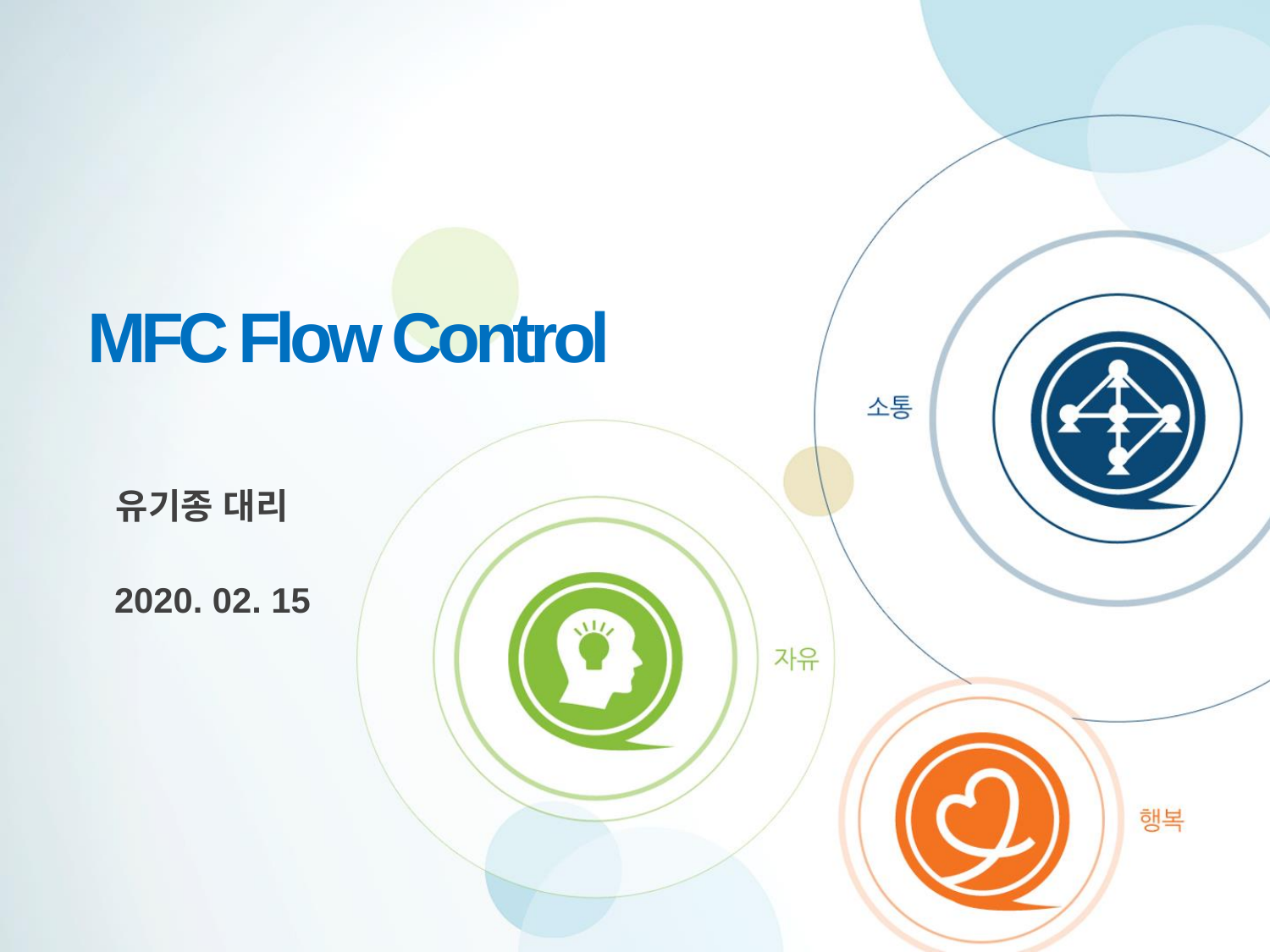

MFC Flow Control
유기종 대리
2020. 02. 15